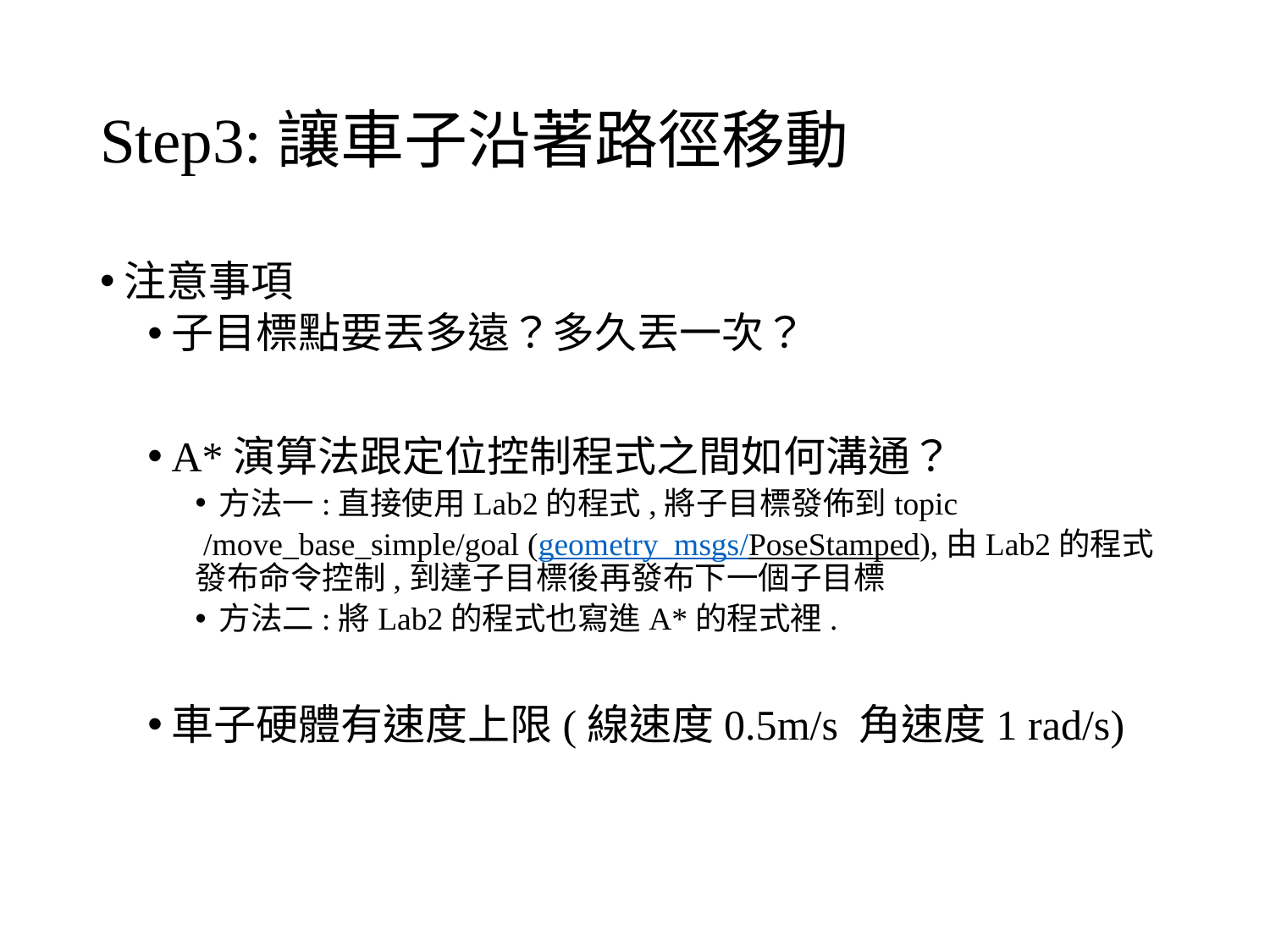

# Step3:讓車子沿著路徑移動
注意事項
子目標點要丟多遠？多久丟一次？

A*演算法跟定位控制程式之間如何溝通？
方法一:直接使用Lab2的程式,將子目標發佈到topic
 /move_base_simple/goal (geometry_msgs/PoseStamped),由Lab2的程式發布命令控制,到達子目標後再發布下一個子目標
方法二:將Lab2的程式也寫進A*的程式裡.

車子硬體有速度上限(線速度0.5m/s 角速度1 rad/s)